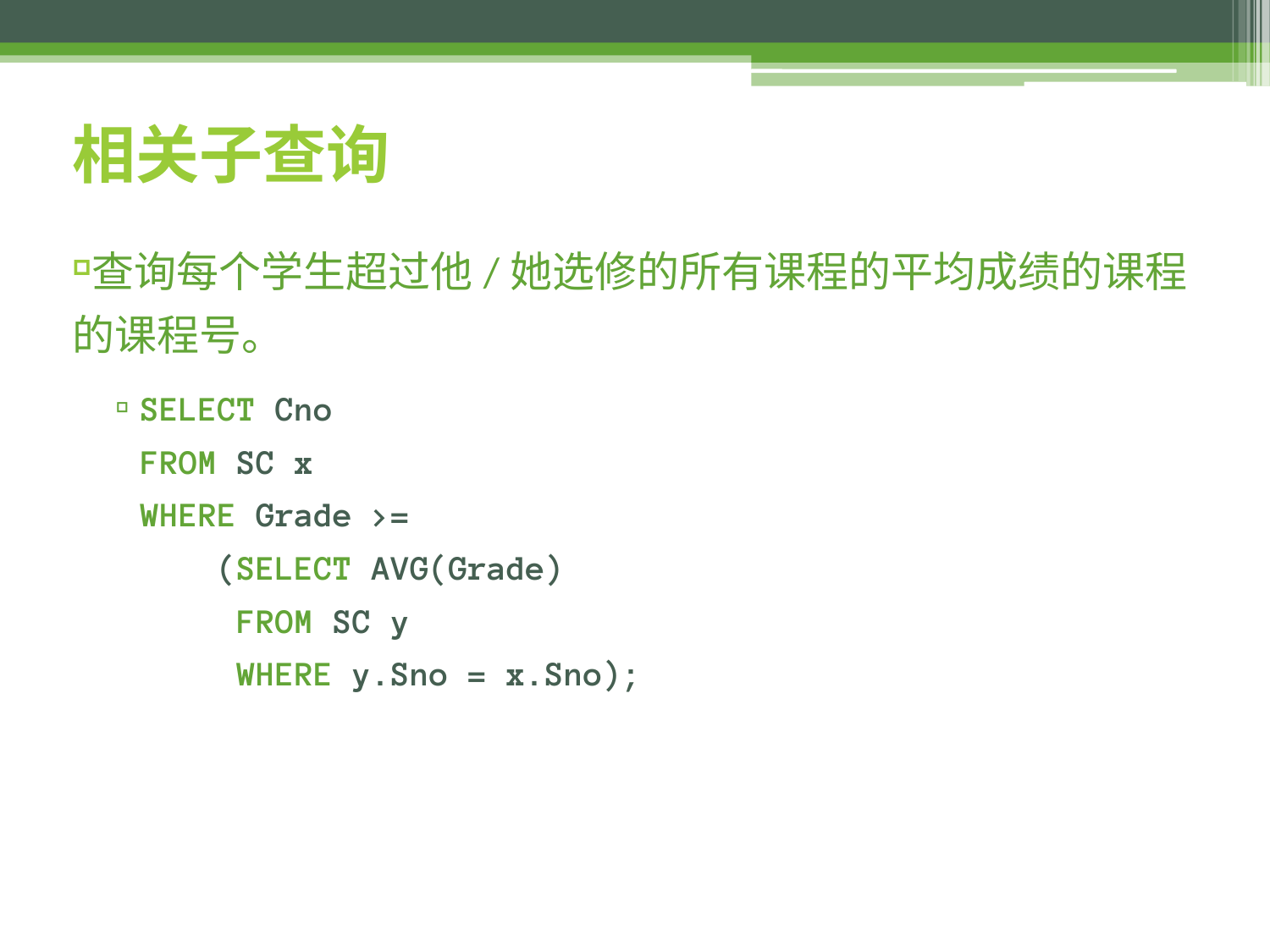

# 相关子查询
查询每个学生超过他/她选修的所有课程的平均成绩的课程的课程号。
SELECT Cno
FROM SC x
WHERE Grade >=
    (SELECT AVG(Grade)
     FROM SC y
     WHERE y.Sno = x.Sno);